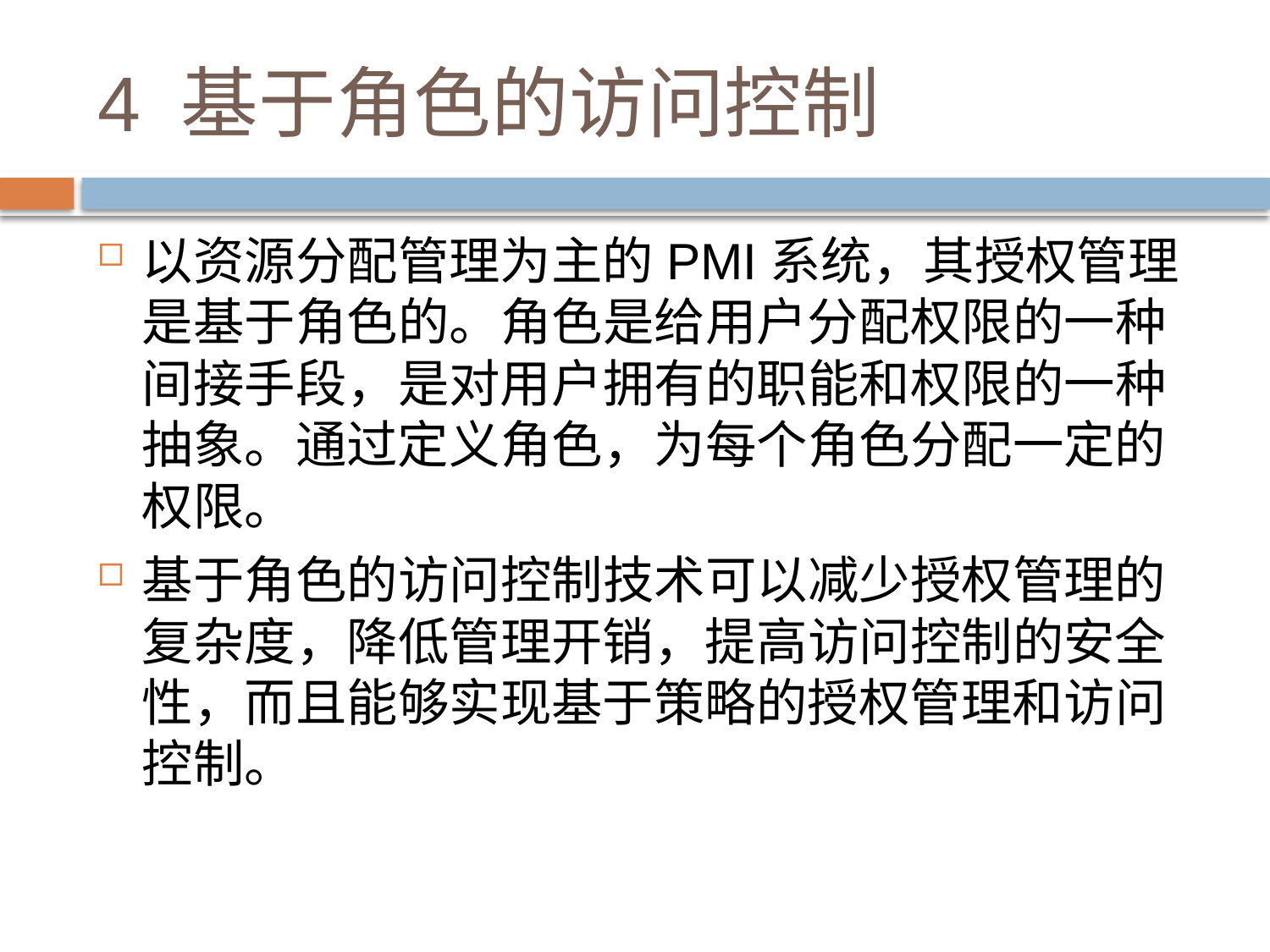

# 4 基于角色的访问控制
以资源分配管理为主的PMI系统，其授权管理是基于角色的。角色是给用户分配权限的一种间接手段，是对用户拥有的职能和权限的一种抽象。通过定义角色，为每个角色分配一定的权限。
基于角色的访问控制技术可以减少授权管理的复杂度，降低管理开销，提高访问控制的安全性，而且能够实现基于策略的授权管理和访问控制。